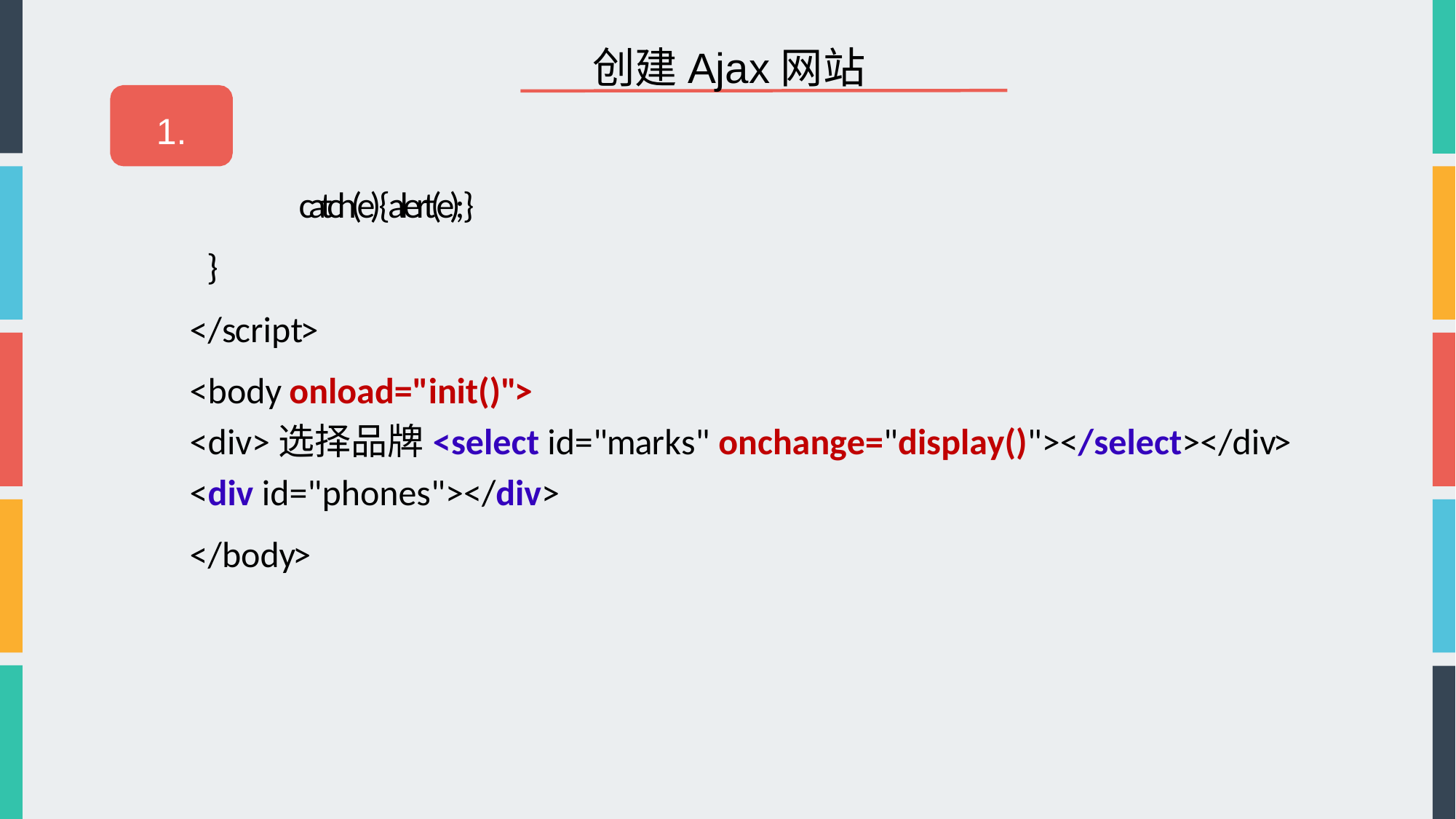

# 创建Ajax网站

1.

 	catch(e) { alert(e); }
    }
</script>
<body onload="init()">
<div>选择品牌<select id="marks" onchange="display()"></select></div>
<div id="phones"></div>
</body>